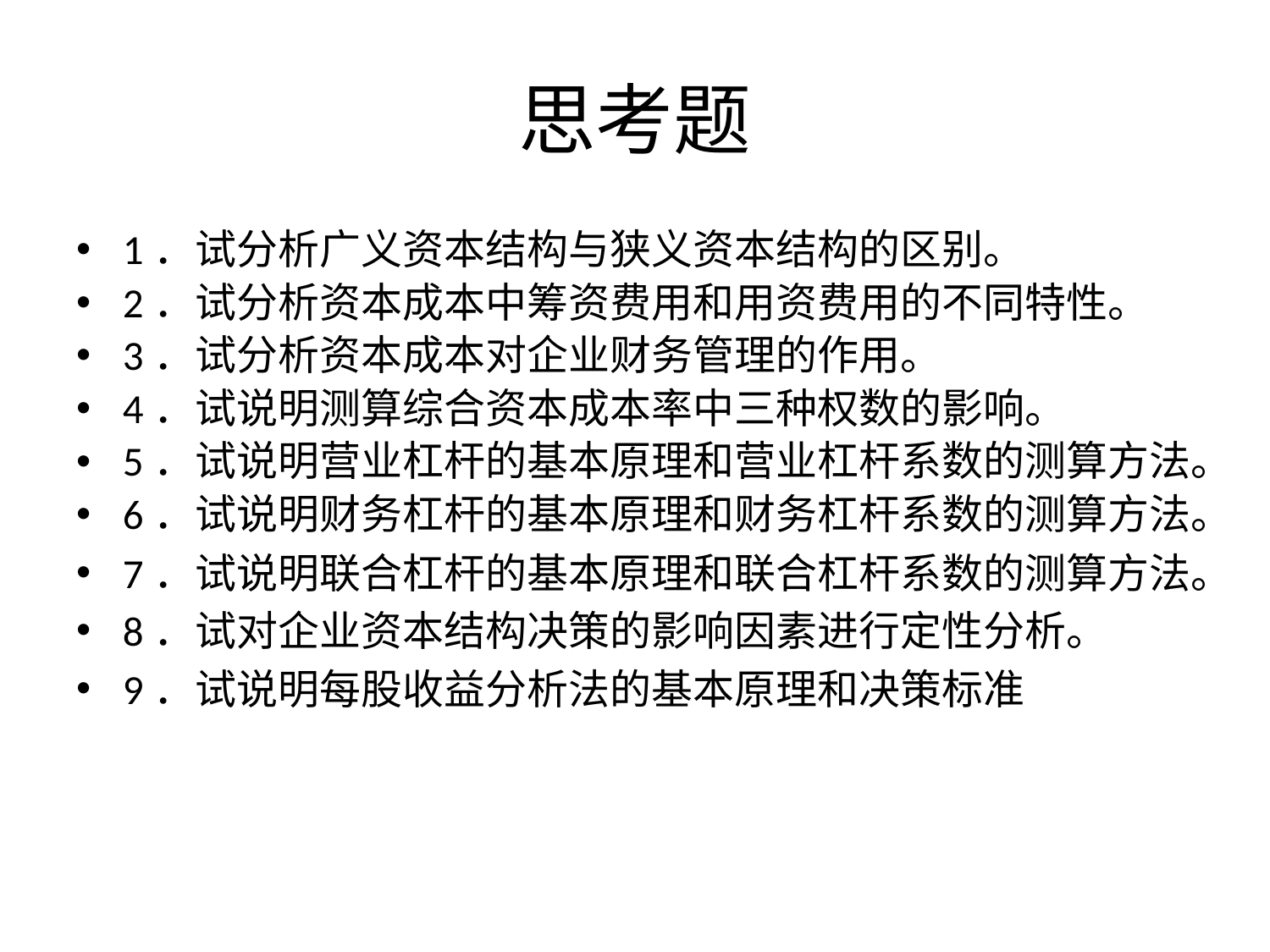

思考题
1．试分析广义资本结构与狭义资本结构的区别。
2．试分析资本成本中筹资费用和用资费用的不同特性。
3．试分析资本成本对企业财务管理的作用。
4．试说明测算综合资本成本率中三种权数的影响。
5．试说明营业杠杆的基本原理和营业杠杆系数的测算方法。
6．试说明财务杠杆的基本原理和财务杠杆系数的测算方法。
7．试说明联合杠杆的基本原理和联合杠杆系数的测算方法。
8．试对企业资本结构决策的影响因素进行定性分析。
9．试说明每股收益分析法的基本原理和决策标准